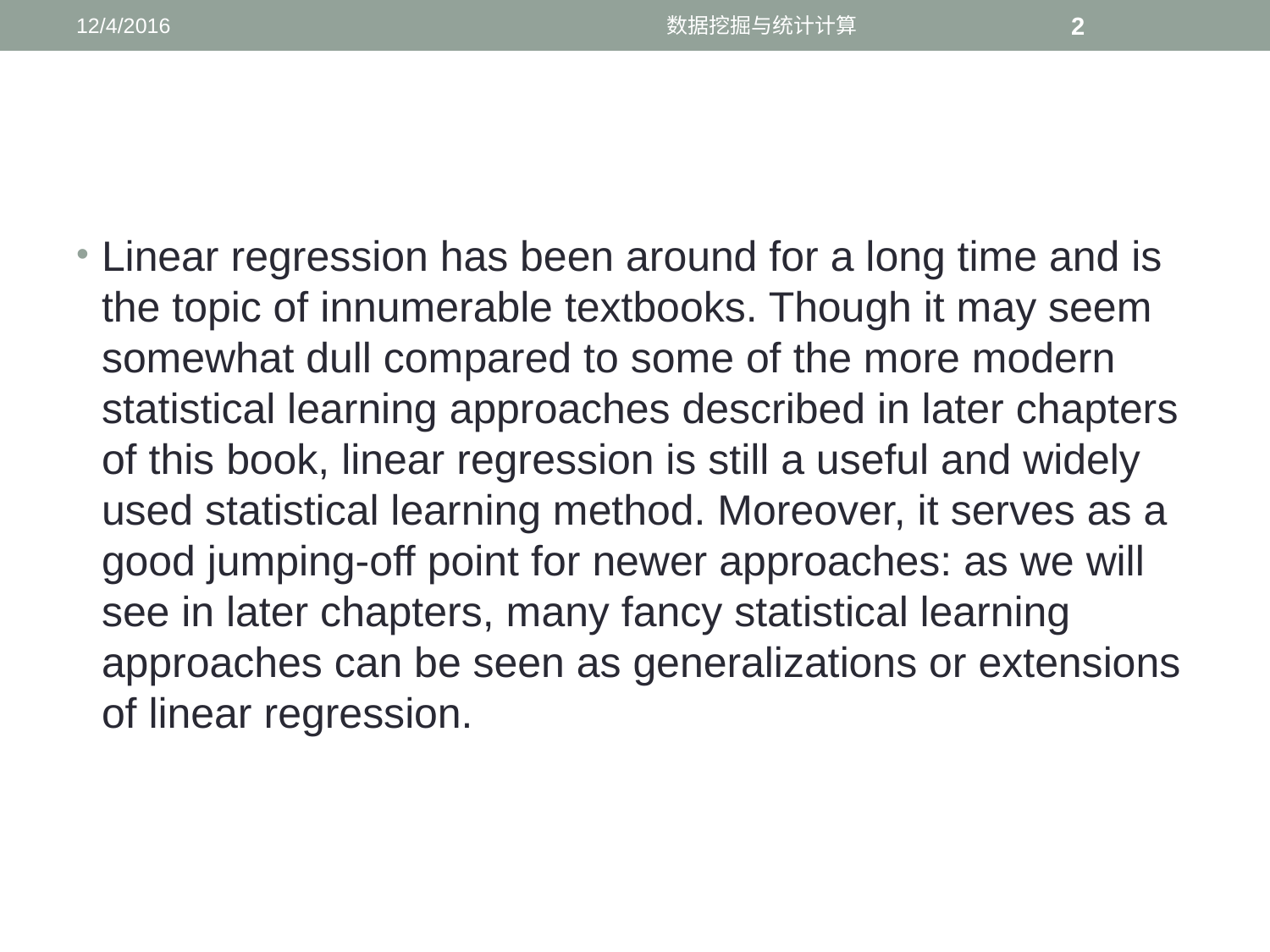

12/4/2016
数据挖掘与统计计算
2
Linear regression has been around for a long time and is the topic of innumerable textbooks. Though it may seem somewhat dull compared to some of the more modern statistical learning approaches described in later chapters of this book, linear regression is still a useful and widely used statistical learning method. Moreover, it serves as a good jumping-off point for newer approaches: as we will see in later chapters, many fancy statistical learning approaches can be seen as generalizations or extensions of linear regression.